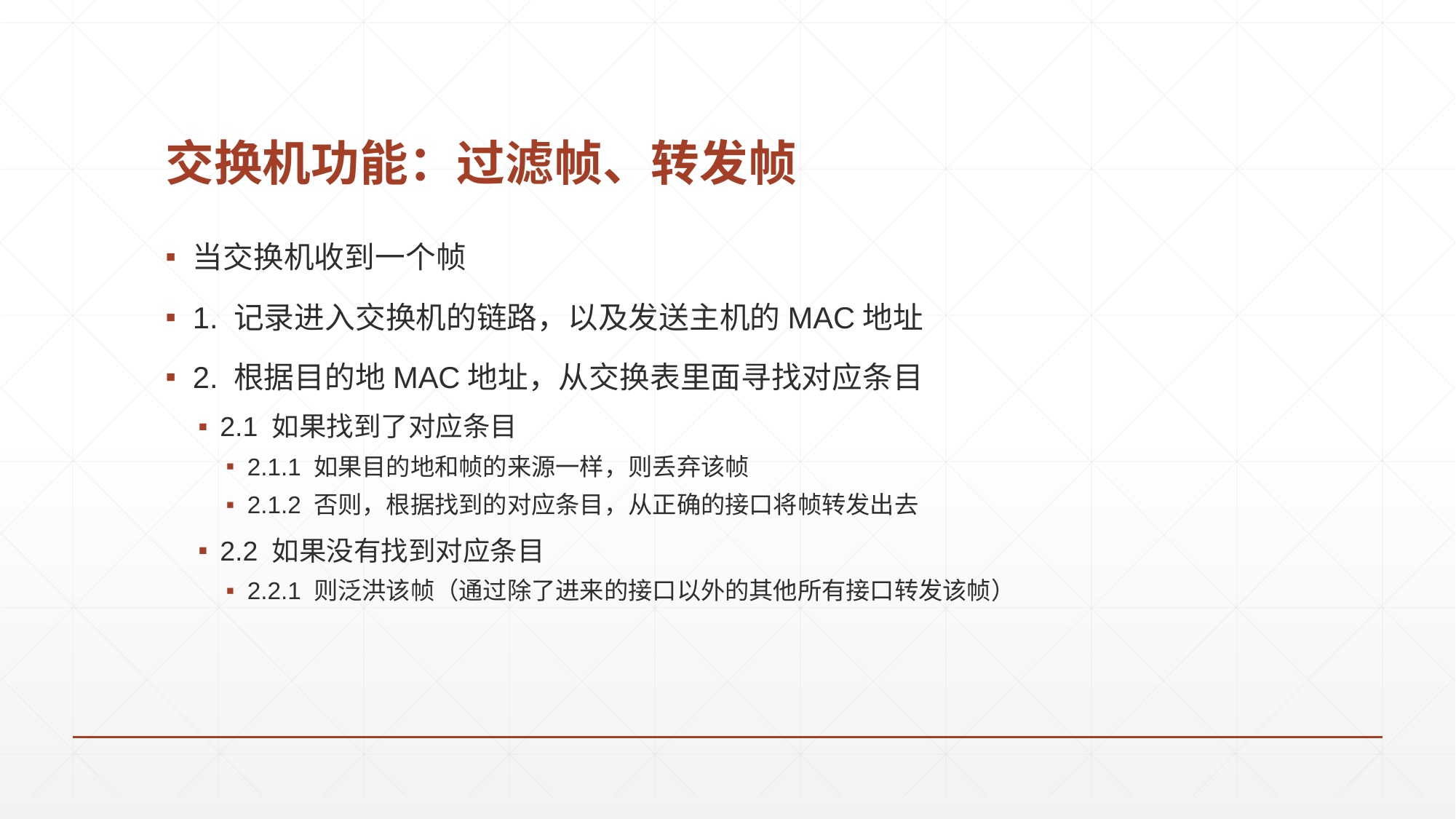

# 交换机功能：过滤帧、转发帧
当交换机收到一个帧
1. 记录进入交换机的链路，以及发送主机的MAC地址
2. 根据目的地MAC地址，从交换表里面寻找对应条目
2.1 如果找到了对应条目
2.1.1 如果目的地和帧的来源一样，则丢弃该帧
2.1.2 否则，根据找到的对应条目，从正确的接口将帧转发出去
2.2 如果没有找到对应条目
2.2.1 则泛洪该帧（通过除了进来的接口以外的其他所有接口转发该帧）